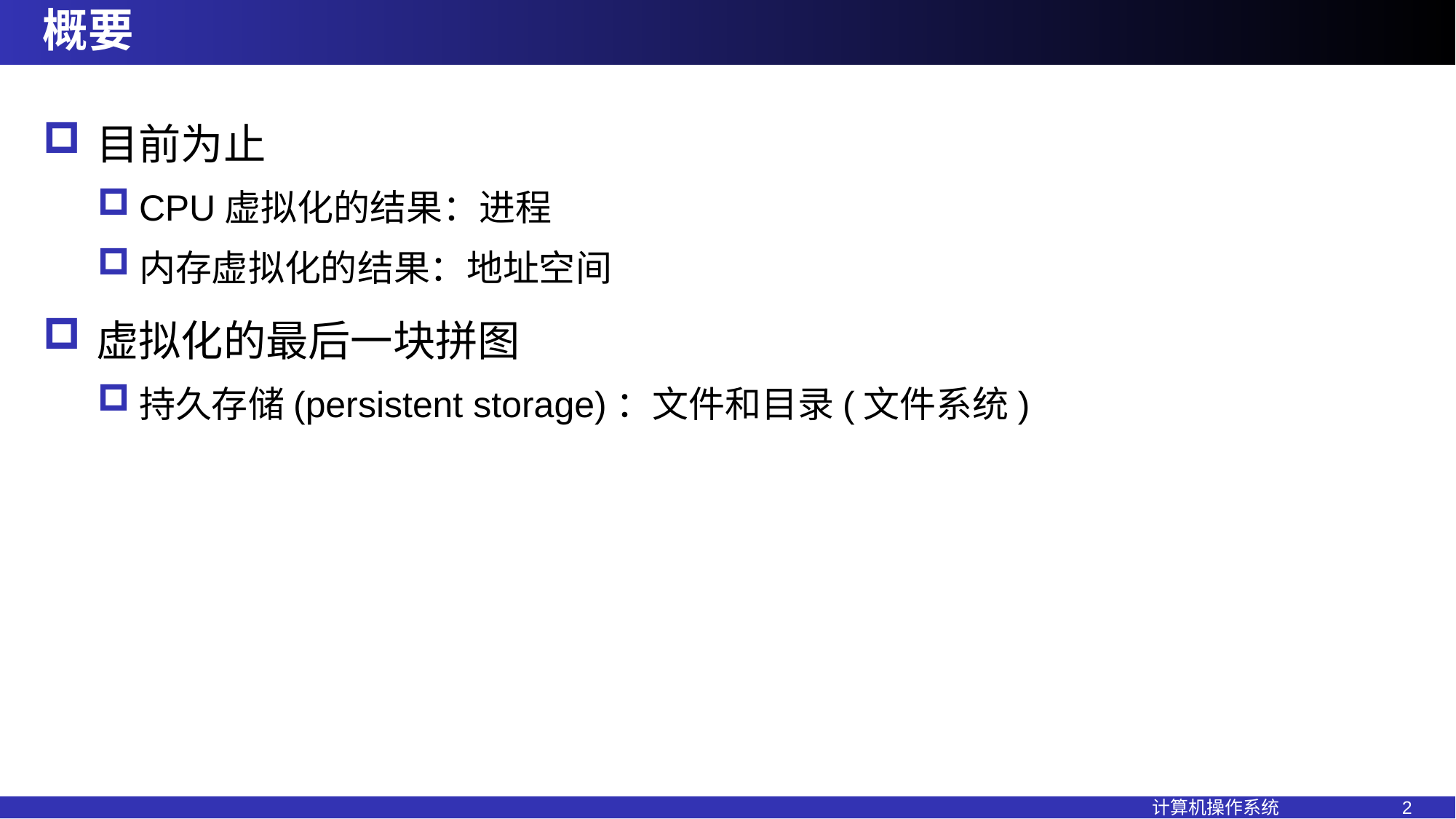

# 概要
目前为止
CPU虚拟化的结果：进程
内存虚拟化的结果：地址空间
虚拟化的最后一块拼图
持久存储(persistent storage)：文件和目录(文件系统)
计算机操作系统                     2